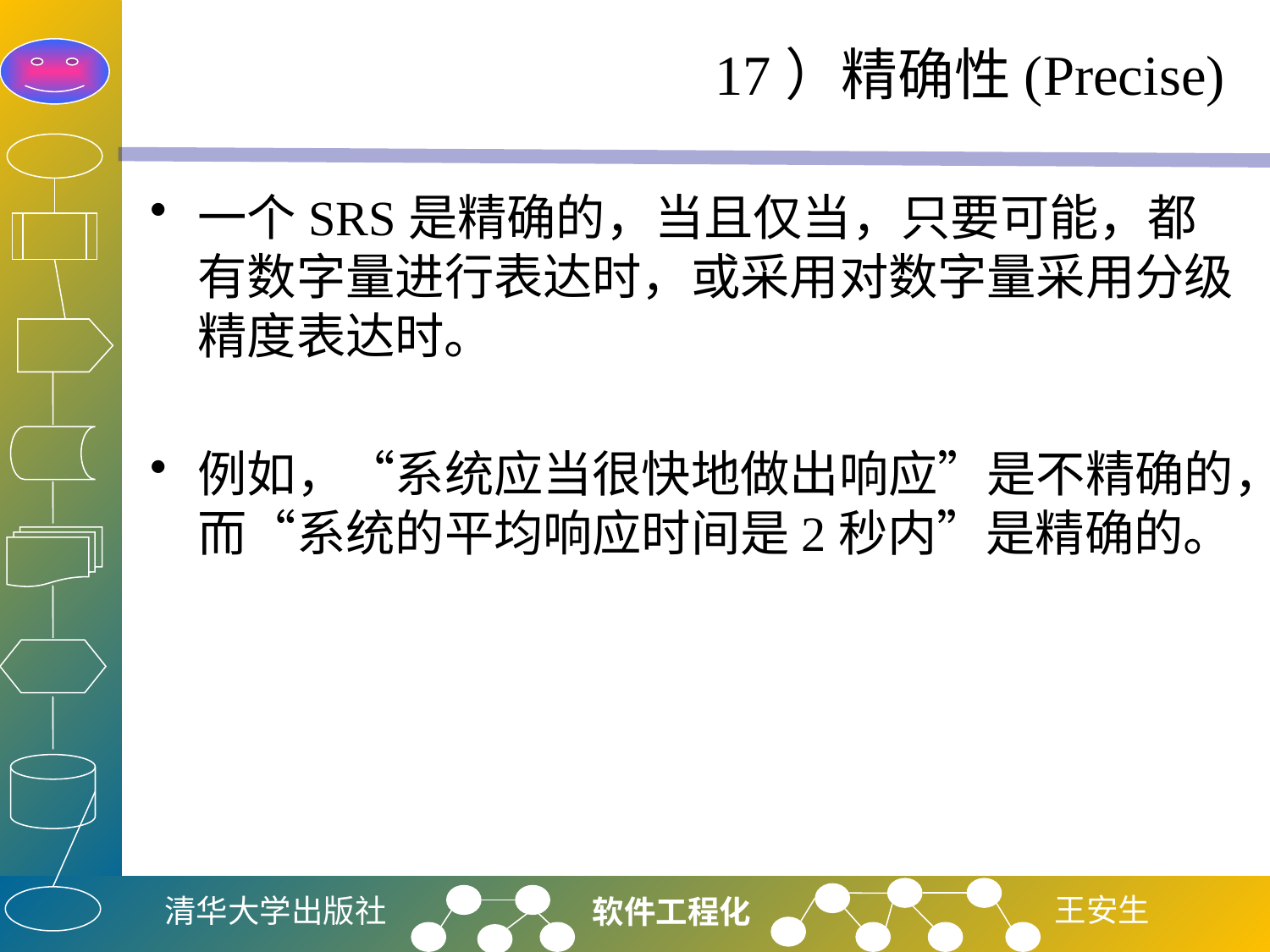

# 17）精确性(Precise)
一个SRS是精确的，当且仅当，只要可能，都有数字量进行表达时，或采用对数字量采用分级精度表达时。

例如，“系统应当很快地做出响应”是不精确的，而“系统的平均响应时间是2秒内”是精确的。